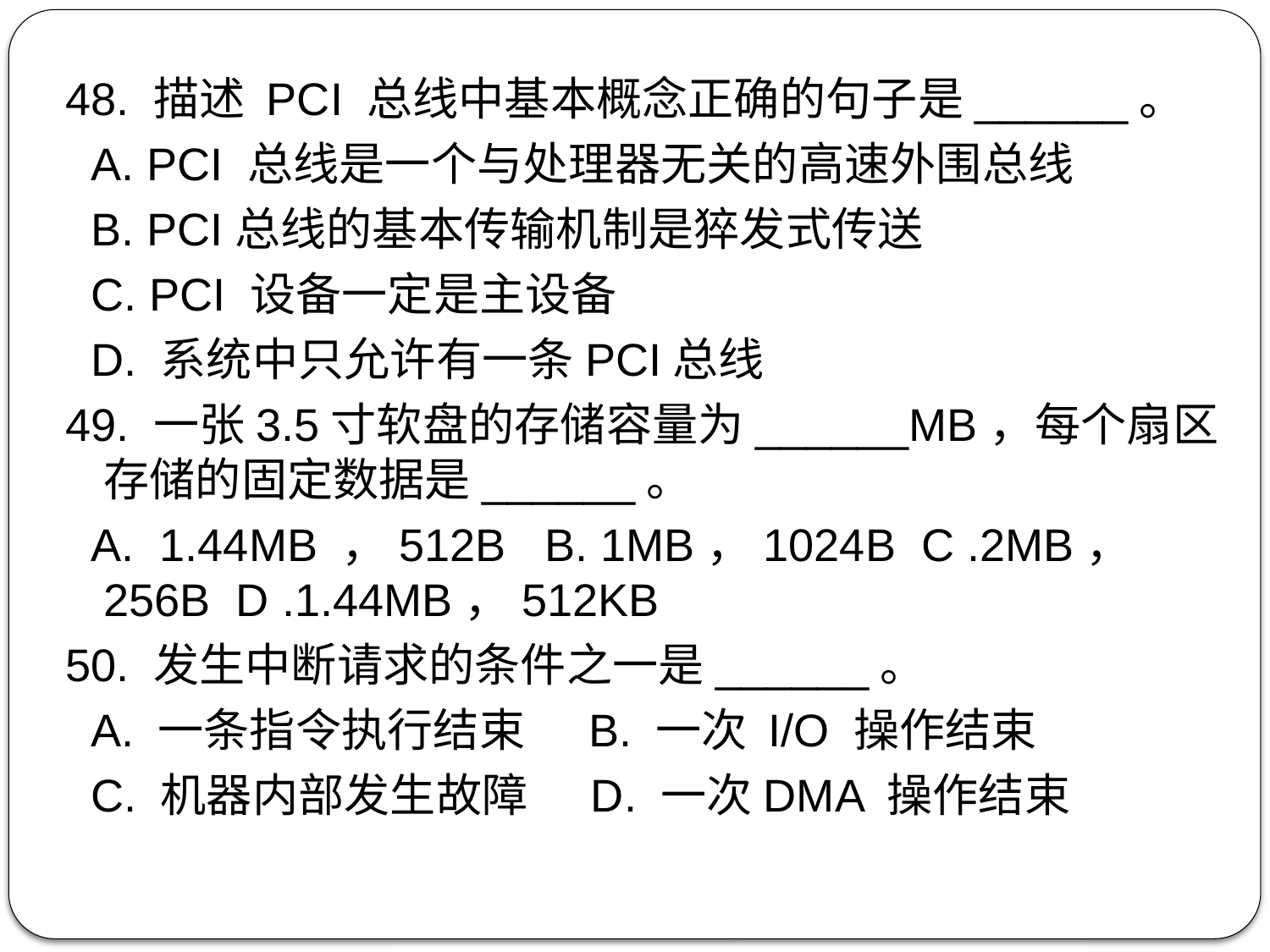

48. 描述 PCI 总线中基本概念正确的句子是______。
  A. PCI 总线是一个与处理器无关的高速外围总线
  B. PCI总线的基本传输机制是猝发式传送
  C. PCI 设备一定是主设备
  D. 系统中只允许有一条PCI总线
49. 一张3.5寸软盘的存储容量为______MB，每个扇区存储的固定数据是______。
  A.  1.44MB ，512B   B. 1MB，1024B  C .2MB， 256B  D .1.44MB，512KB
50. 发生中断请求的条件之一是______。
  A. 一条指令执行结束     B. 一次 I/O 操作结束
  C. 机器内部发生故障     D. 一次DMA 操作结束